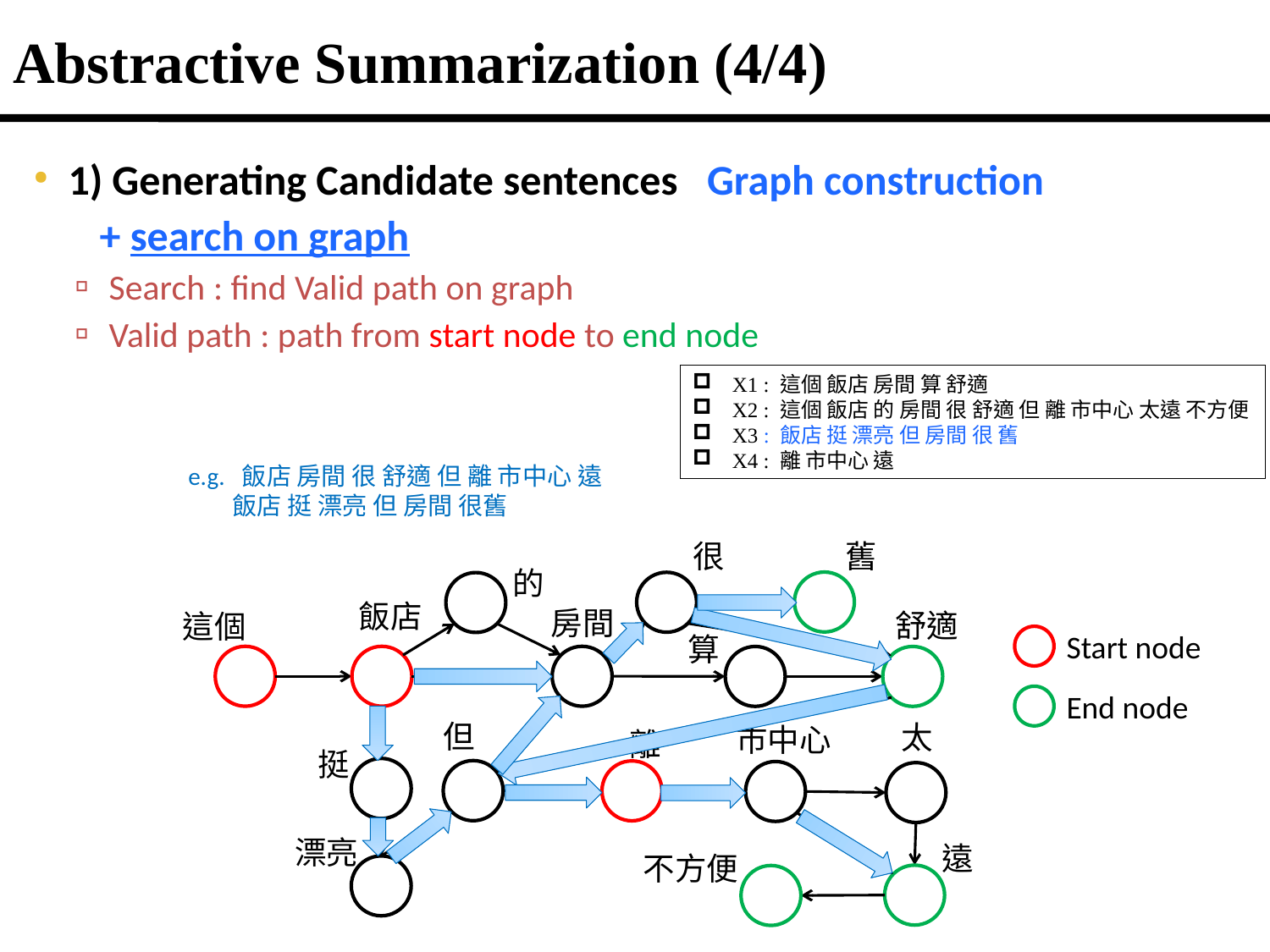

# Abstractive Summarization (4/4)

1) Generating Candidate sentences   Graph construction
       + search on graph
Search : find Valid path on graph
Valid path : path from start node to end node

X1 : 這個 飯店 房間 算 舒適
X2 : 這個 飯店 的 房間 很 舒適 但 離 市中心 太遠 不方便
X3 : 飯店 挺 漂亮 但 房間 很 舊
X4 : 離 市中心 遠
e.g.  飯店 房間 很 舒適 但 離 市中心 遠
       飯店 挺 漂亮 但 房間 很舊
很
舊

的

飯店
房間
舒適
這個

Start node
算

End node

但
太
市中心
離
挺

漂亮
遠
不方便